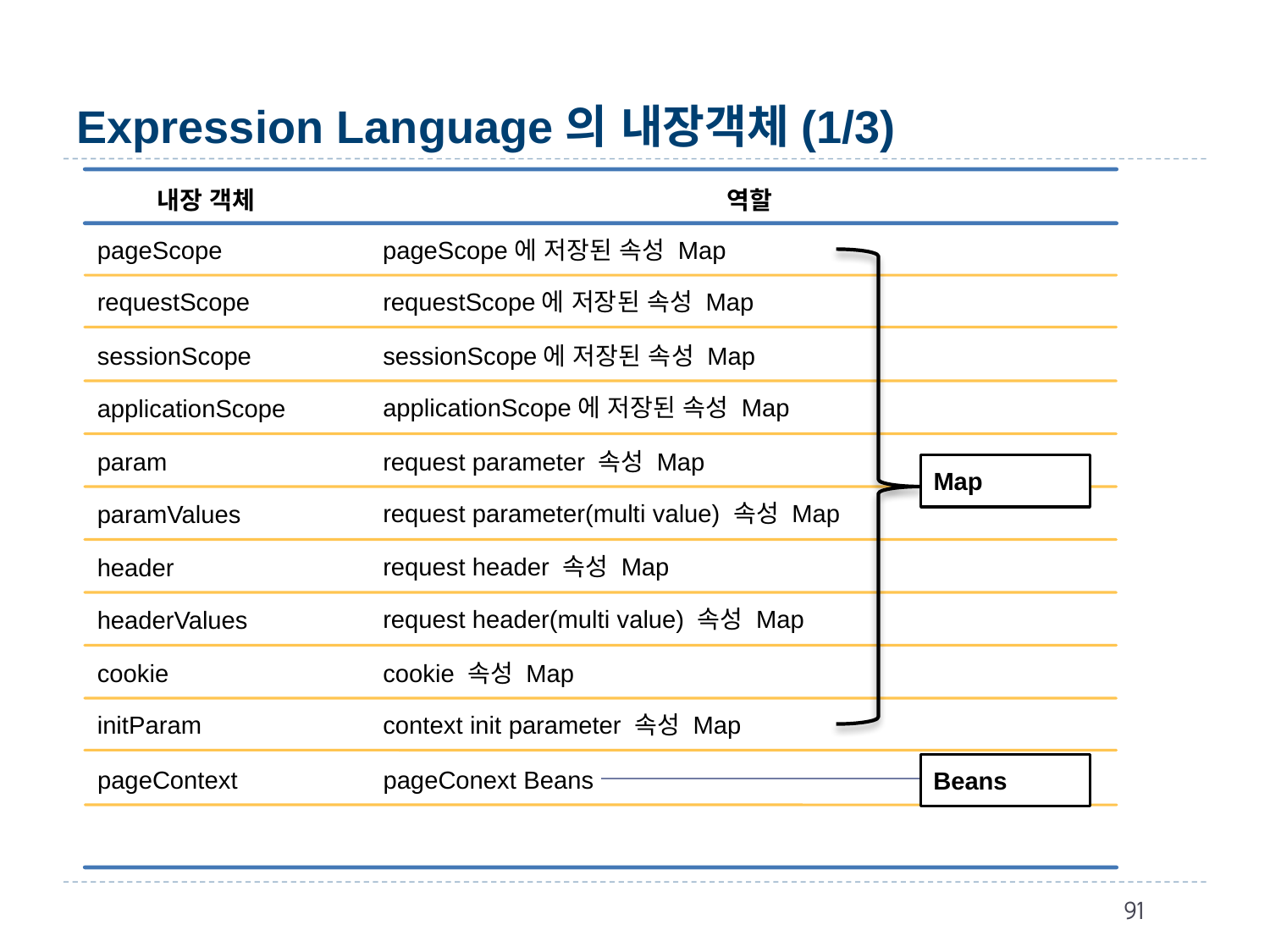

# Expression Language의 내장객체(1/3)

내장 객체
 역할
pageScope

pageScope에 저장된 속성 Map

requestScope
requestScope에 저장된 속성 Map

sessionScope
sessionScope에 저장된 속성 Map

applicationScope에 저장된 속성 Map
applicationScope

param
request parameter 속성 Map
Map

request parameter(multi value) 속성 Map
paramValues

request header 속성 Map
header

request header(multi value) 속성 Map
headerValues

cookie
cookie 속성 Map

initParam
context init parameter 속성 Map

pageContext
pageConext Beans
Beans

91